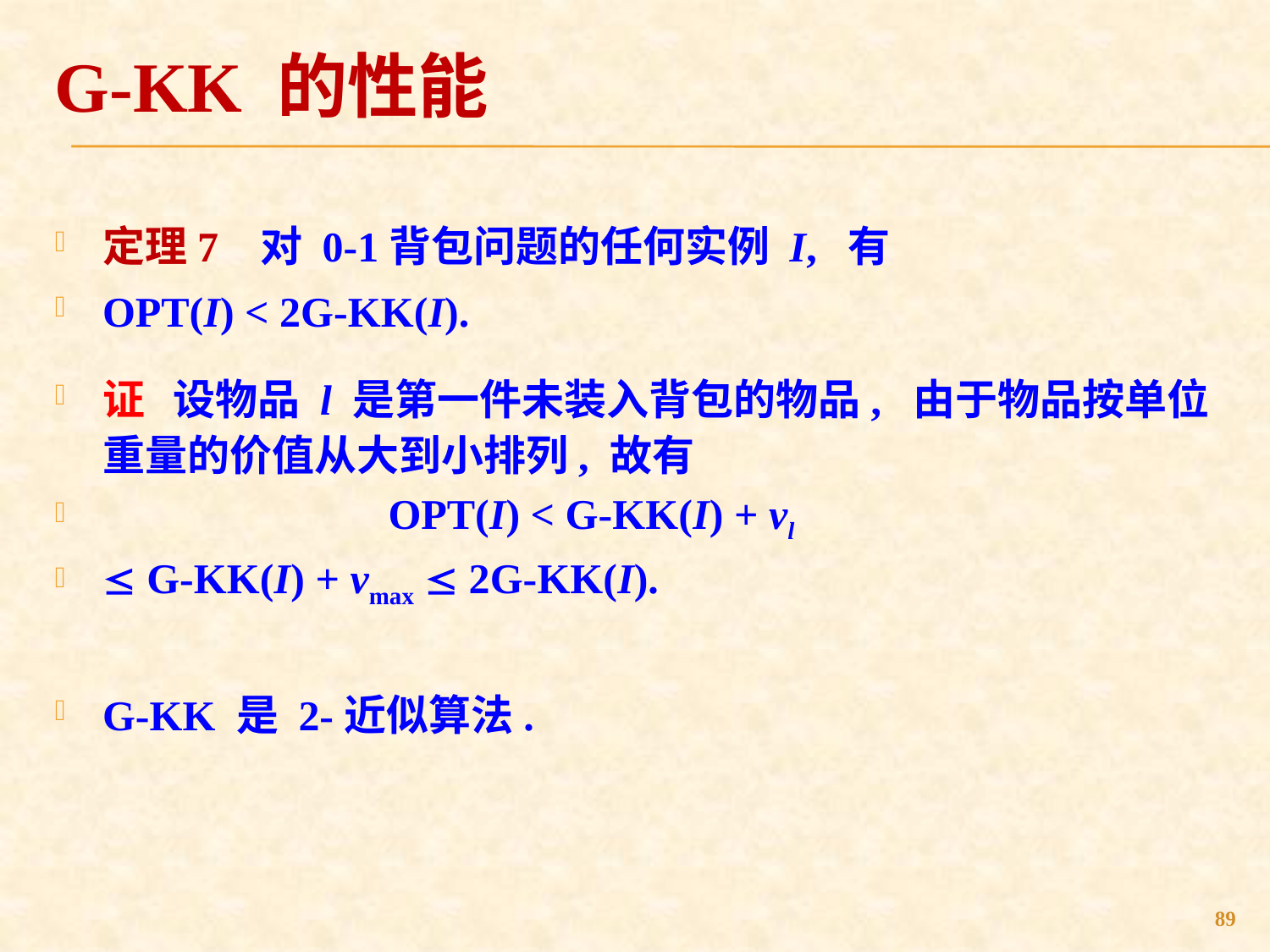

# G-KK 的性能
定理7   对 0-1背包问题的任何实例 I,  有
OPT(I) < 2G-KK(I).
证   设物品 l 是第一件未装入背包的物品,  由于物品按单位重量的价值从大到小排列, 故有
                           OPT(I) < G-KK(I) + vl
≤ G-KK(I) + vmax ≤ 2G-KK(I).

G-KK 是 2-近似算法.
89